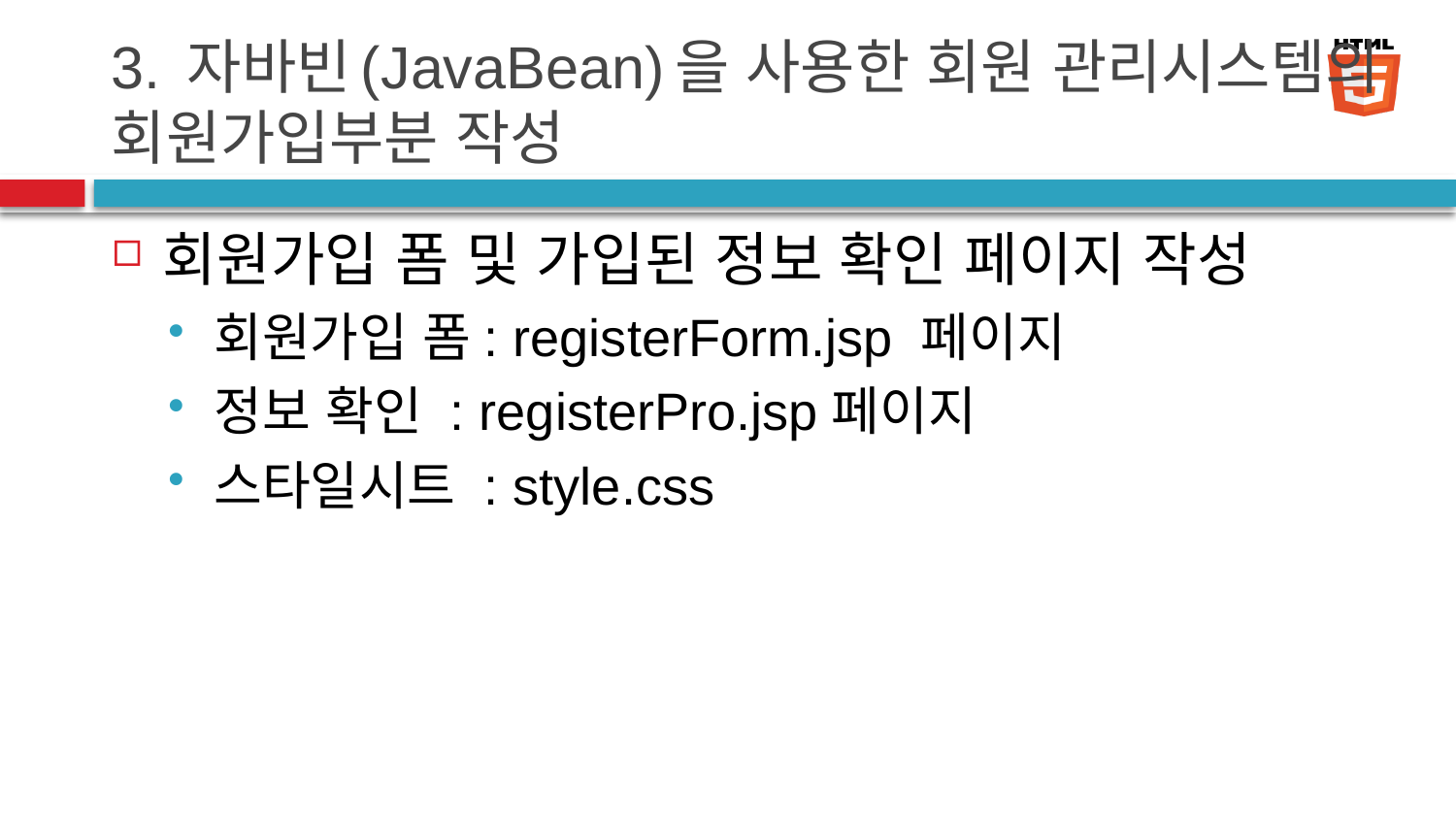

# 3. 자바빈(JavaBean)을 사용한 회원 관리시스템의 회원가입부분 작성
회원가입 폼 및 가입된 정보 확인 페이지 작성
회원가입 폼: registerForm.jsp 페이지
정보 확인 : registerPro.jsp페이지
스타일시트 : style.css